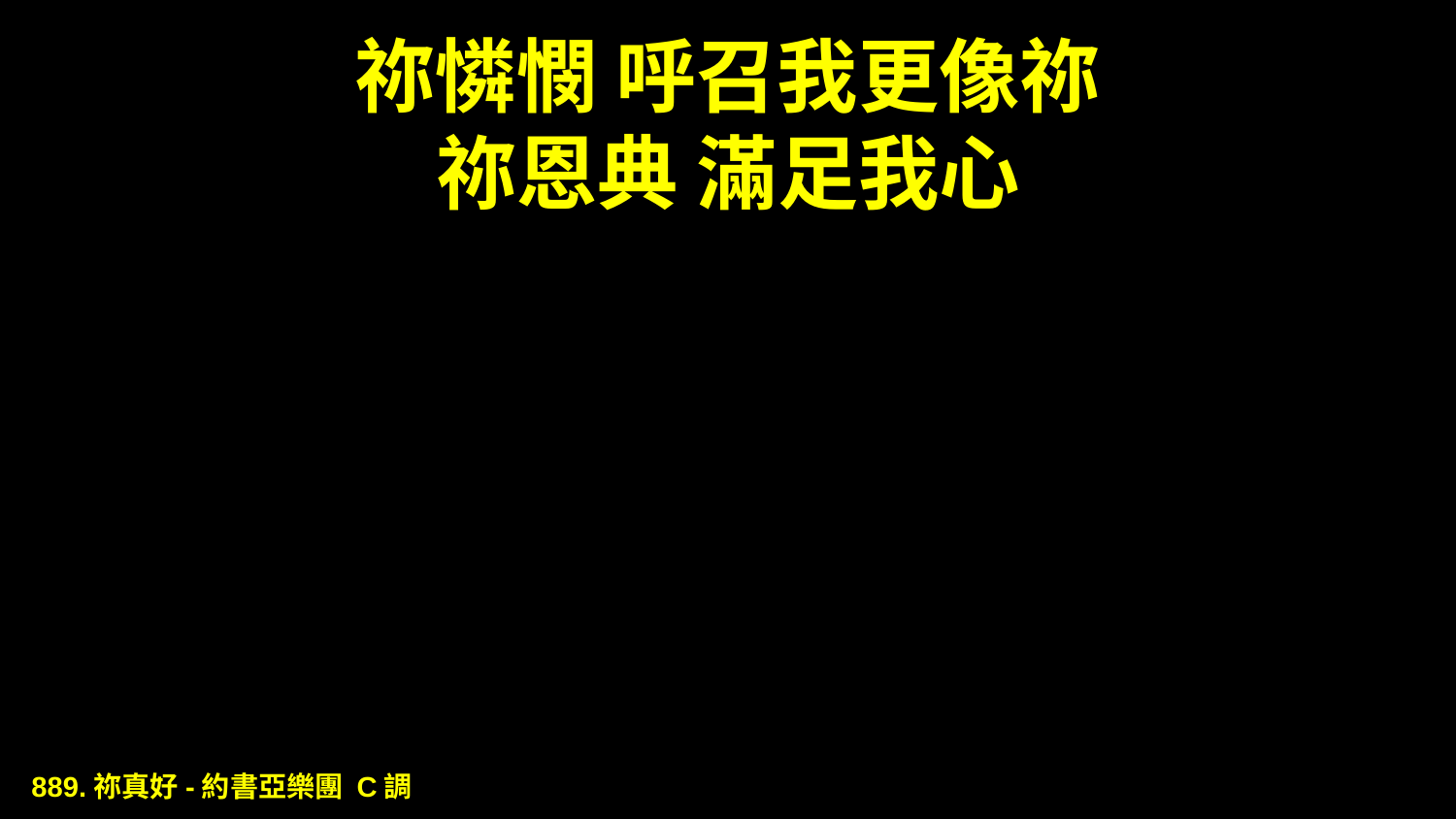

# 祢憐憫 呼召我更像祢 祢恩典 滿足我心
889.祢真好-約書亞樂團 C調